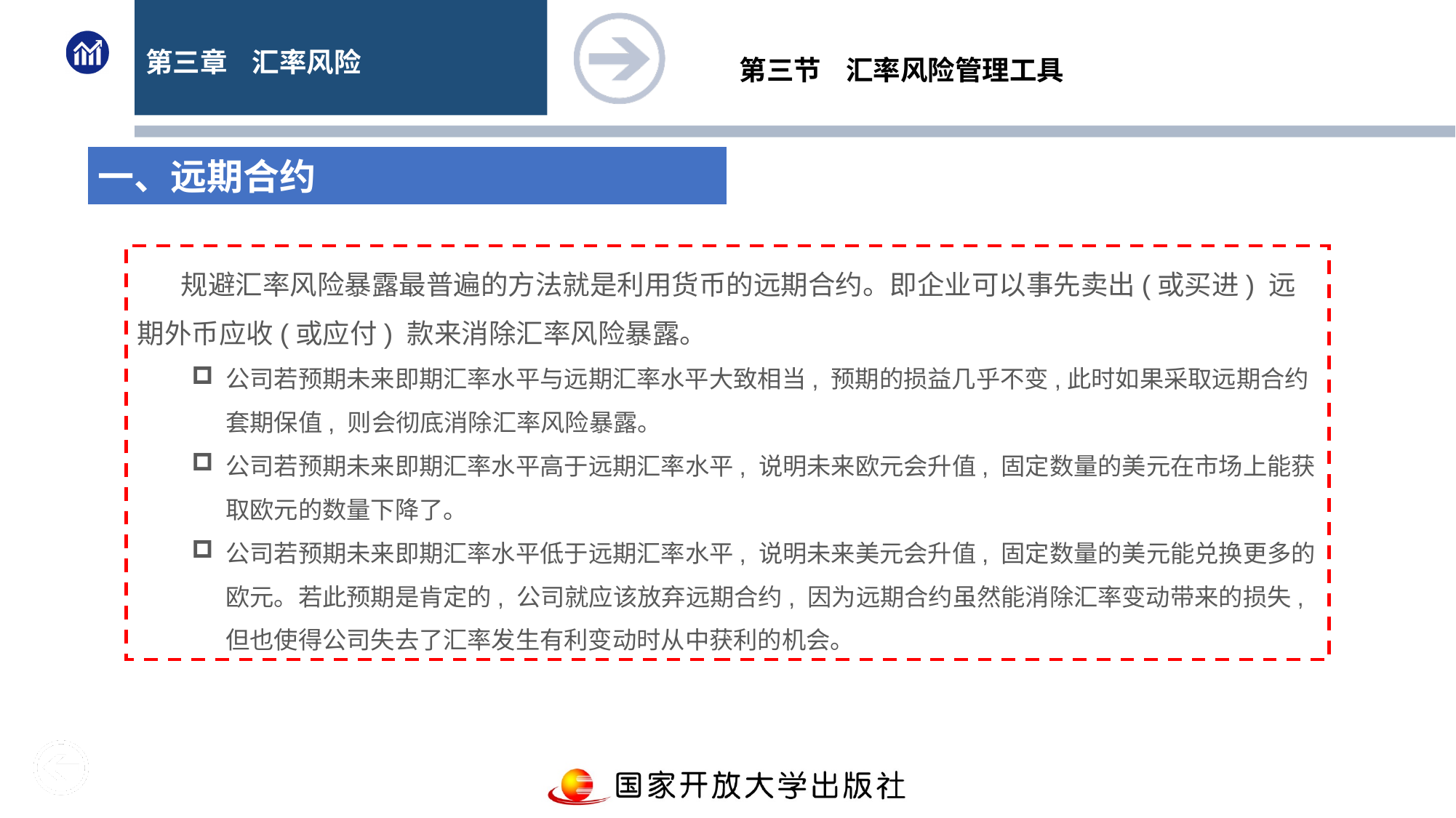

第三节    汇率风险管理工具
第三章    汇率风险
一、远期合约
      规避汇率风险暴露最普遍的方法就是利用货币的远期合约。即企业可以事先卖出(或买进) 远期外币应收(或应付) 款来消除汇率风险暴露。
公司若预期未来即期汇率水平与远期汇率水平大致相当, 预期的损益几乎不变,此时如果采取远期合约套期保值, 则会彻底消除汇率风险暴露。
公司若预期未来即期汇率水平高于远期汇率水平, 说明未来欧元会升值, 固定数量的美元在市场上能获取欧元的数量下降了。
公司若预期未来即期汇率水平低于远期汇率水平, 说明未来美元会升值, 固定数量的美元能兑换更多的欧元。若此预期是肯定的, 公司就应该放弃远期合约, 因为远期合约虽然能消除汇率变动带来的损失, 但也使得公司失去了汇率发生有利变动时从中获利的机会。